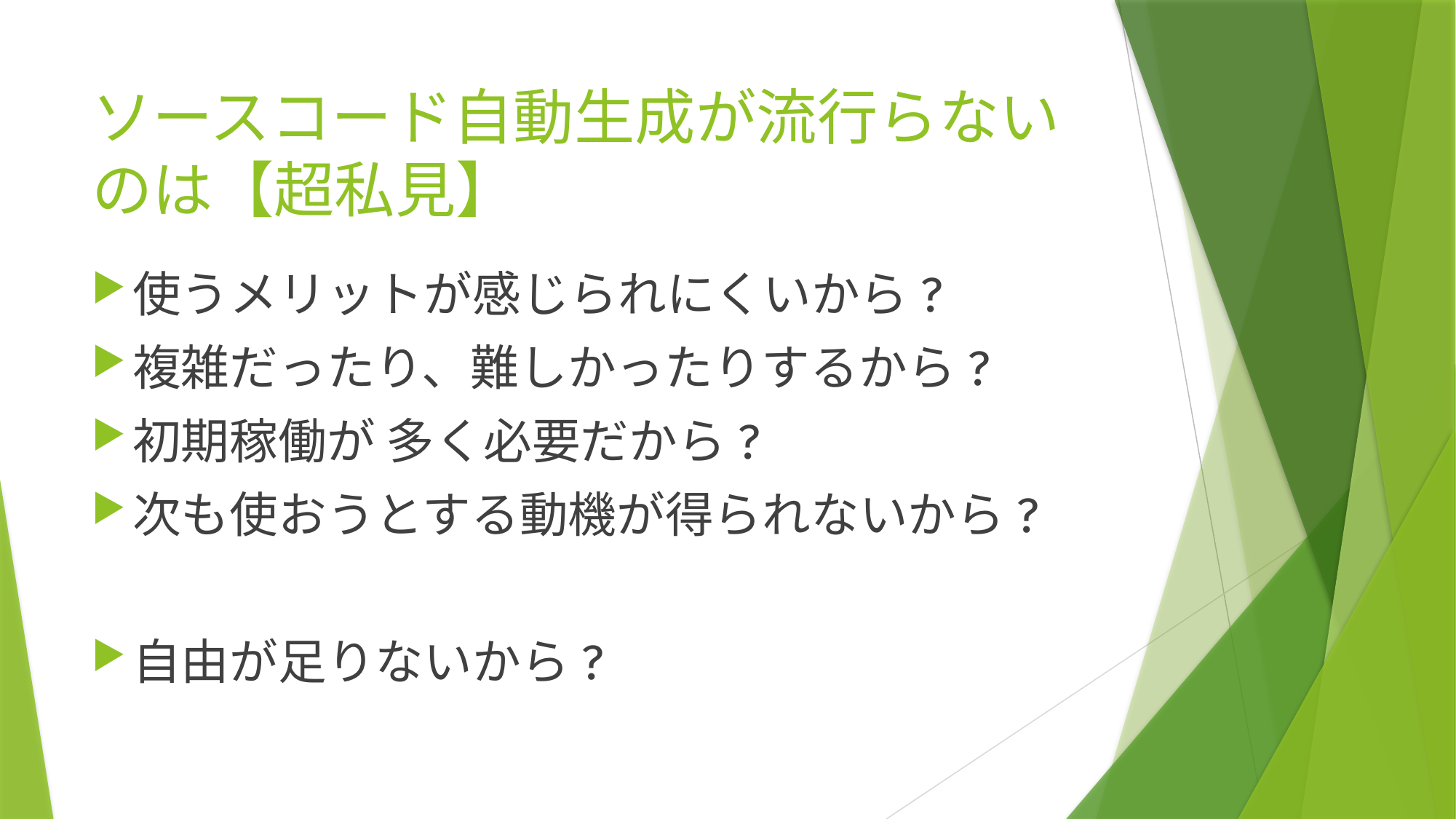

# ソースコード自動生成が流行らないのは【超私見】
使うメリットが感じられにくいから?
複雑だったり、難しかったりするから?
初期稼働が 多く必要だから?
次も使おうとする動機が得られないから?

自由が足りないから?